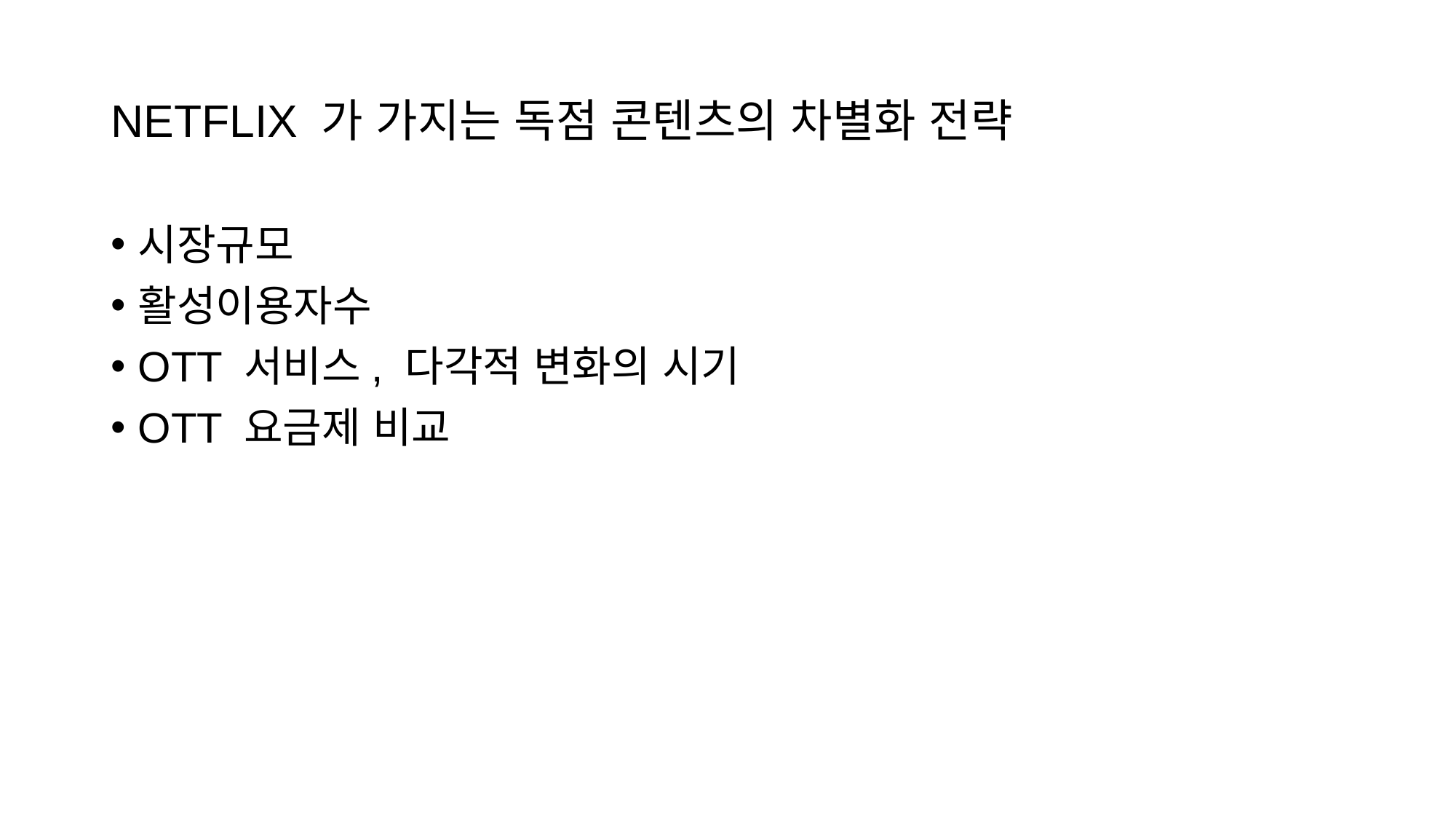

# NETFLIX 가 가지는 독점 콘텐츠의 차별화 전략
시장규모
활성이용자수
OTT 서비스, 다각적 변화의 시기
OTT 요금제 비교